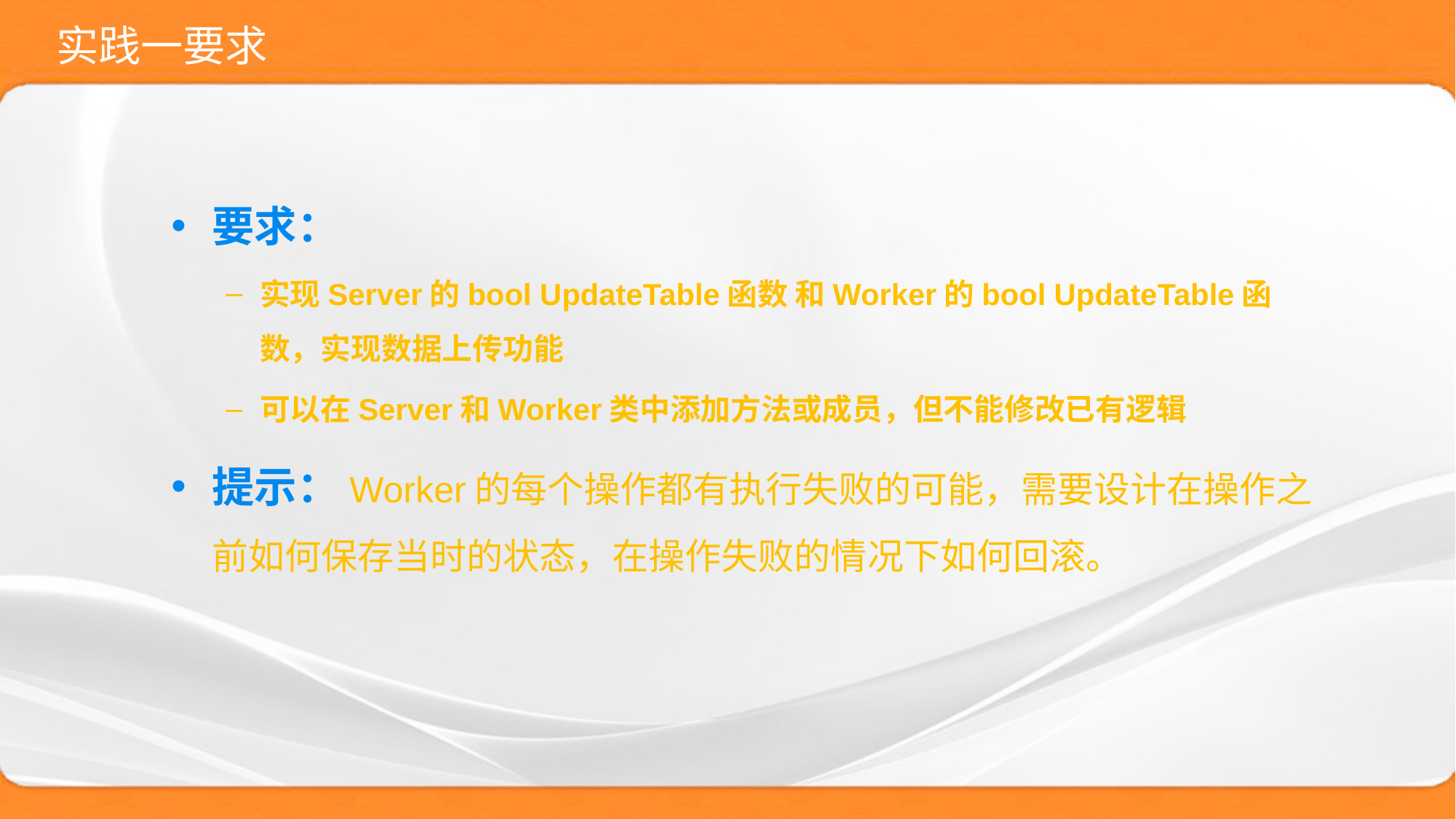

实践一要求
要求：
实现Server的bool UpdateTable函数 和Worker的bool UpdateTable函数，实现数据上传功能
可以在Server和Worker类中添加方法或成员，但不能修改已有逻辑
提示：Worker的每个操作都有执行失败的可能，需要设计在操作之前如何保存当时的状态，在操作失败的情况下如何回滚。